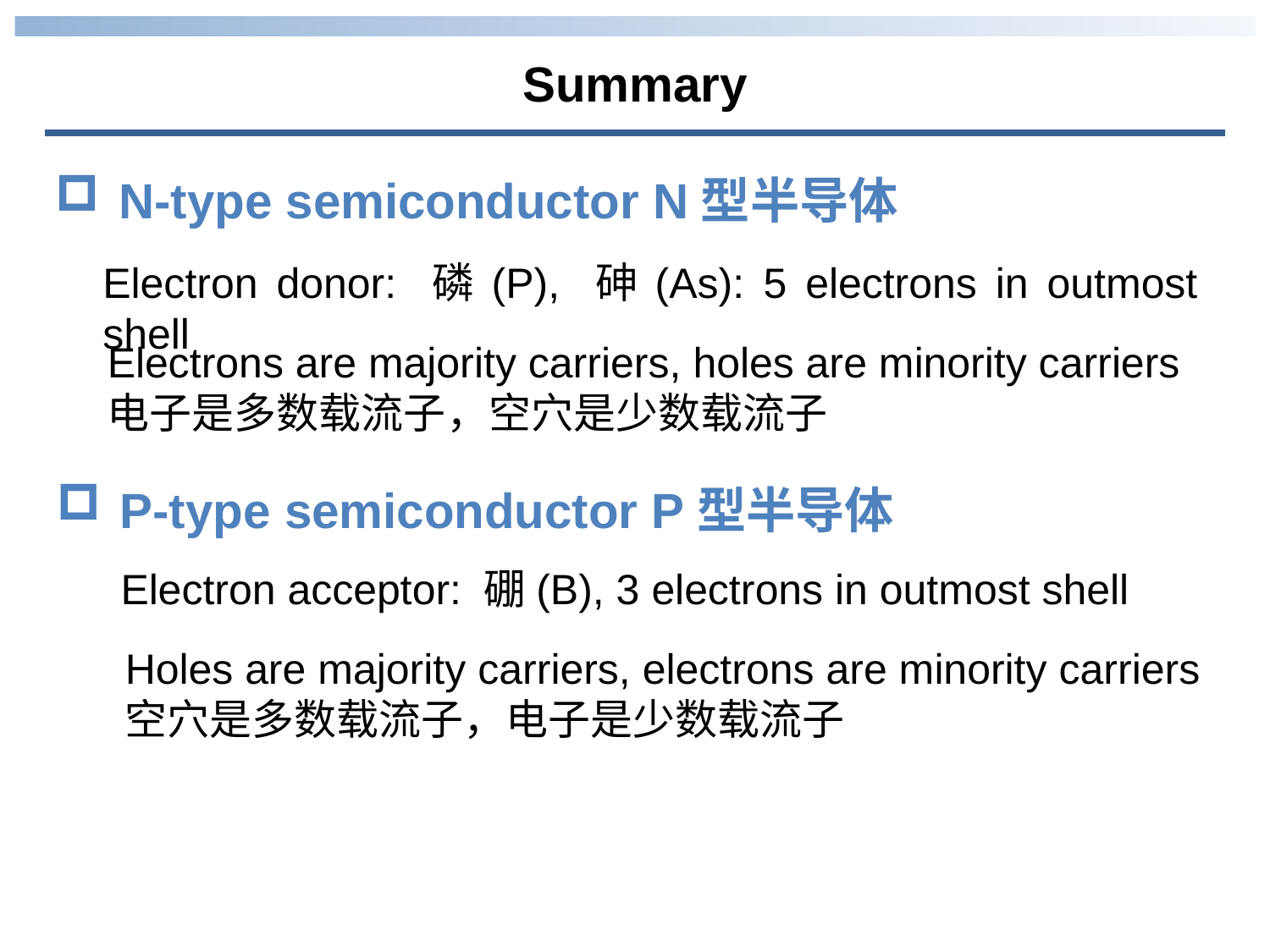

Summary

N-type semiconductor N型半导体
Electron donor: 磷(P), 砷(As): 5 electrons in outmost shell
Electrons are majority carriers, holes are minority carriers
电子是多数载流子，空穴是少数载流子
P-type semiconductor P型半导体
Electron acceptor: 硼(B), 3 electrons in outmost shell
Holes are majority carriers, electrons are minority carriers
空穴是多数载流子，电子是少数载流子